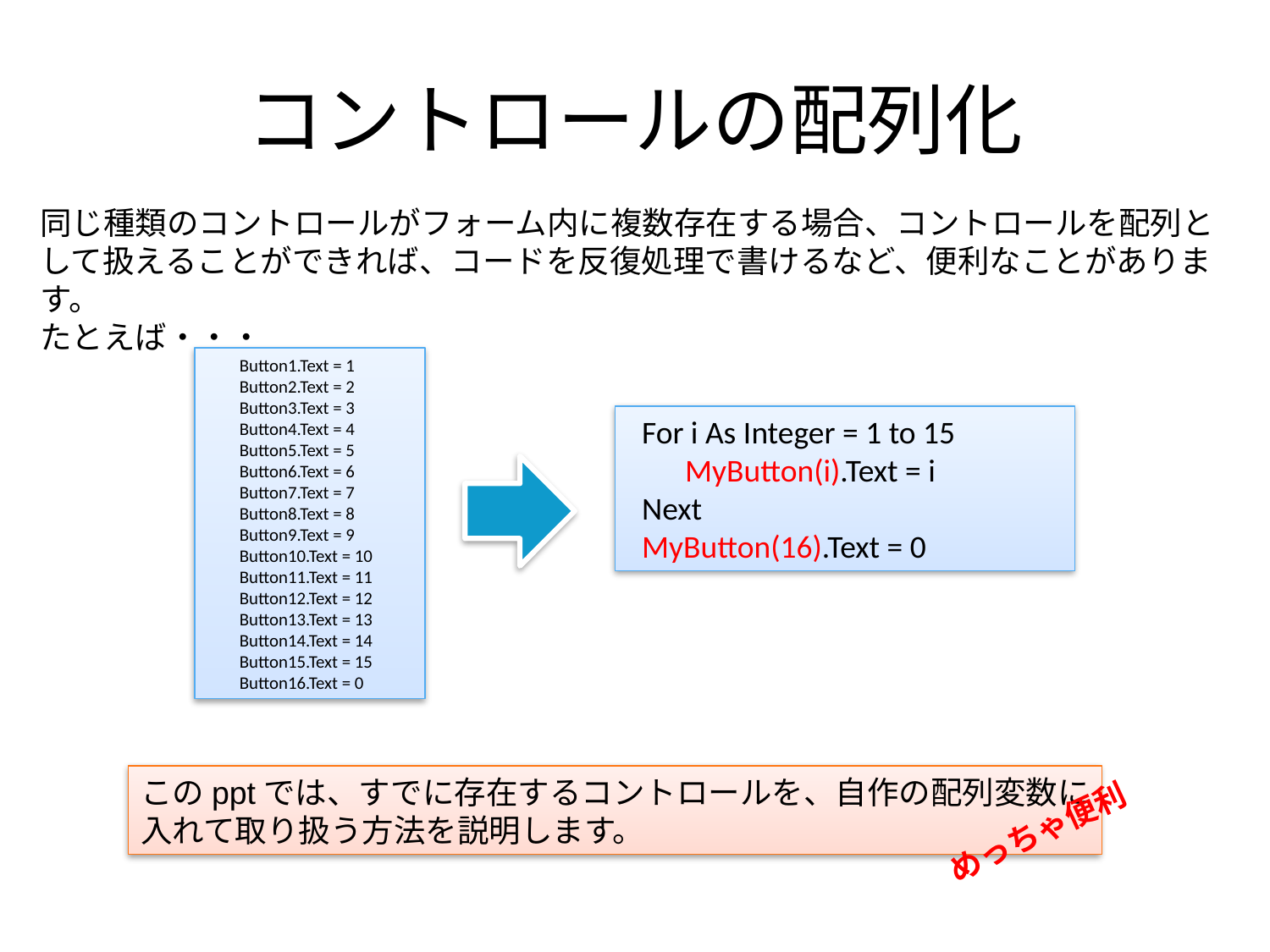

# コントロールの配列化
同じ種類のコントロールがフォーム内に複数存在する場合、コントロールを配列として扱えることができれば、コードを反復処理で書けるなど、便利なことがあります。
たとえば・・・
        Button1.Text = 1
        Button2.Text = 2
        Button3.Text = 3
        Button4.Text = 4
        Button5.Text = 5
        Button6.Text = 6
        Button7.Text = 7
        Button8.Text = 8
        Button9.Text = 9
        Button10.Text = 10
        Button11.Text = 11
        Button12.Text = 12
        Button13.Text = 13
        Button14.Text = 14
        Button15.Text = 15
        Button16.Text = 0
  For i As Integer = 1 to 15
        MyButton(i).Text = i
  Next
  MyButton(16).Text = 0

このpptでは、すでに存在するコントロールを、自作の配列変数に
入れて取り扱う方法を説明します。
めっちゃ便利